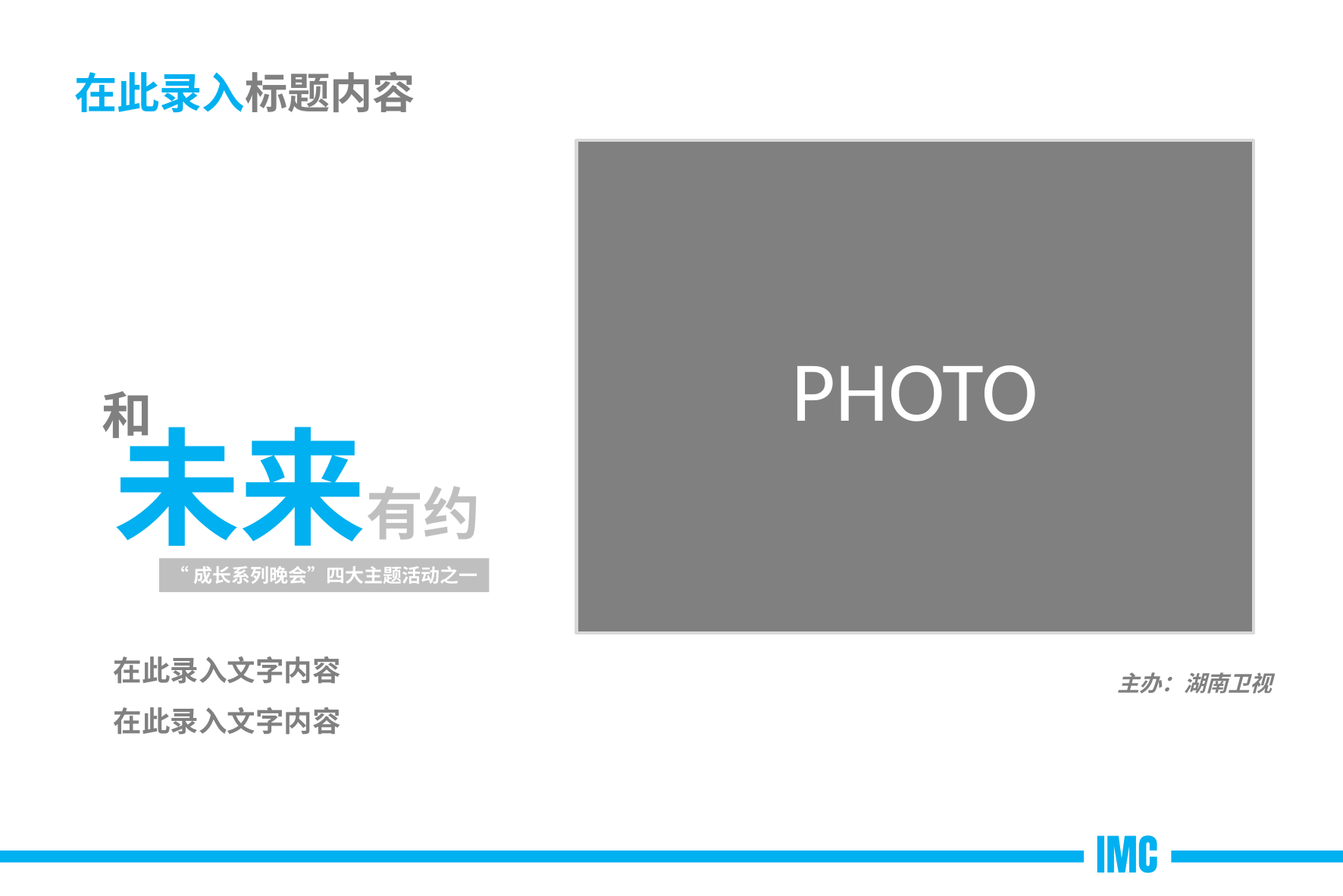

# 在此录入标题内容
PHOTO
和
未来有约
“成长系列晚会”四大主题活动之一
在此录入文字内容
在此录入文字内容
主办：湖南卫视